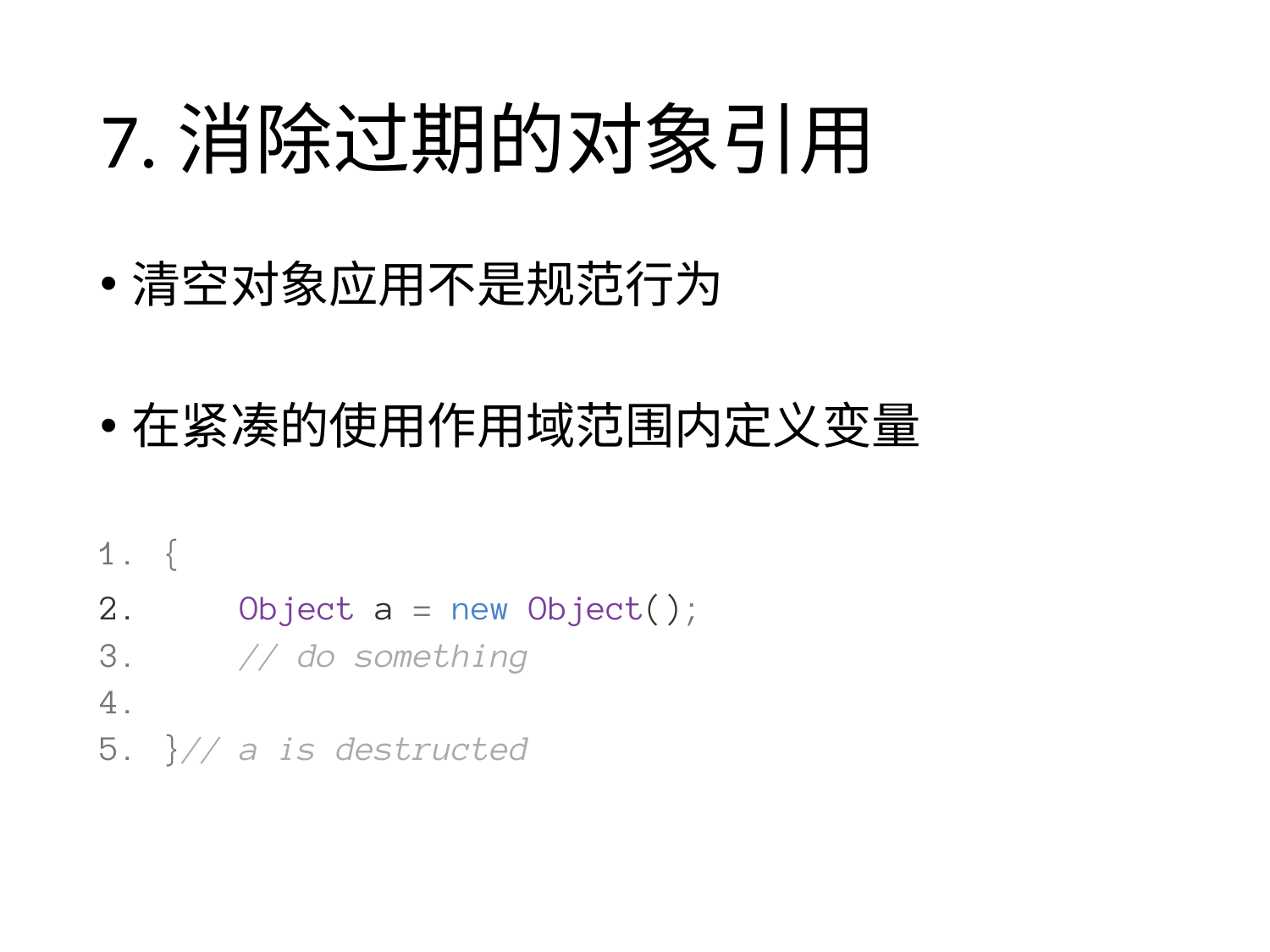

# 7.消除过期的对象引用
清空对象应用不是规范行为

在紧凑的使用作用域范围内定义变量

{
    Object a = new Object();
    // do something

}// a is destructed